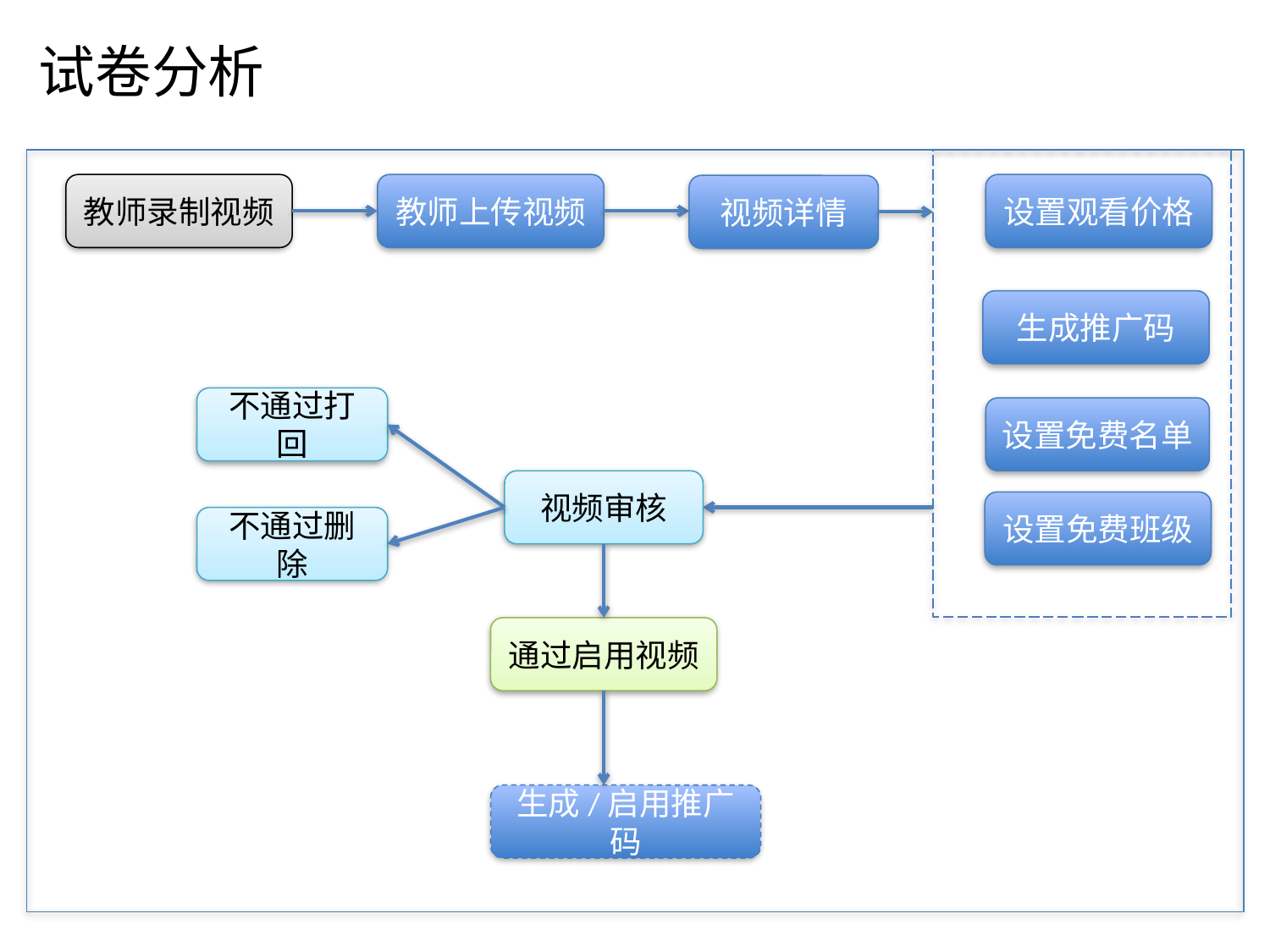

试卷分析

教师录制视频
教师上传视频
设置观看价格
视频详情
生成推广码
不通过打回
设置免费名单
视频审核
设置免费班级
不通过删除
通过启用视频
生成/启用推广码